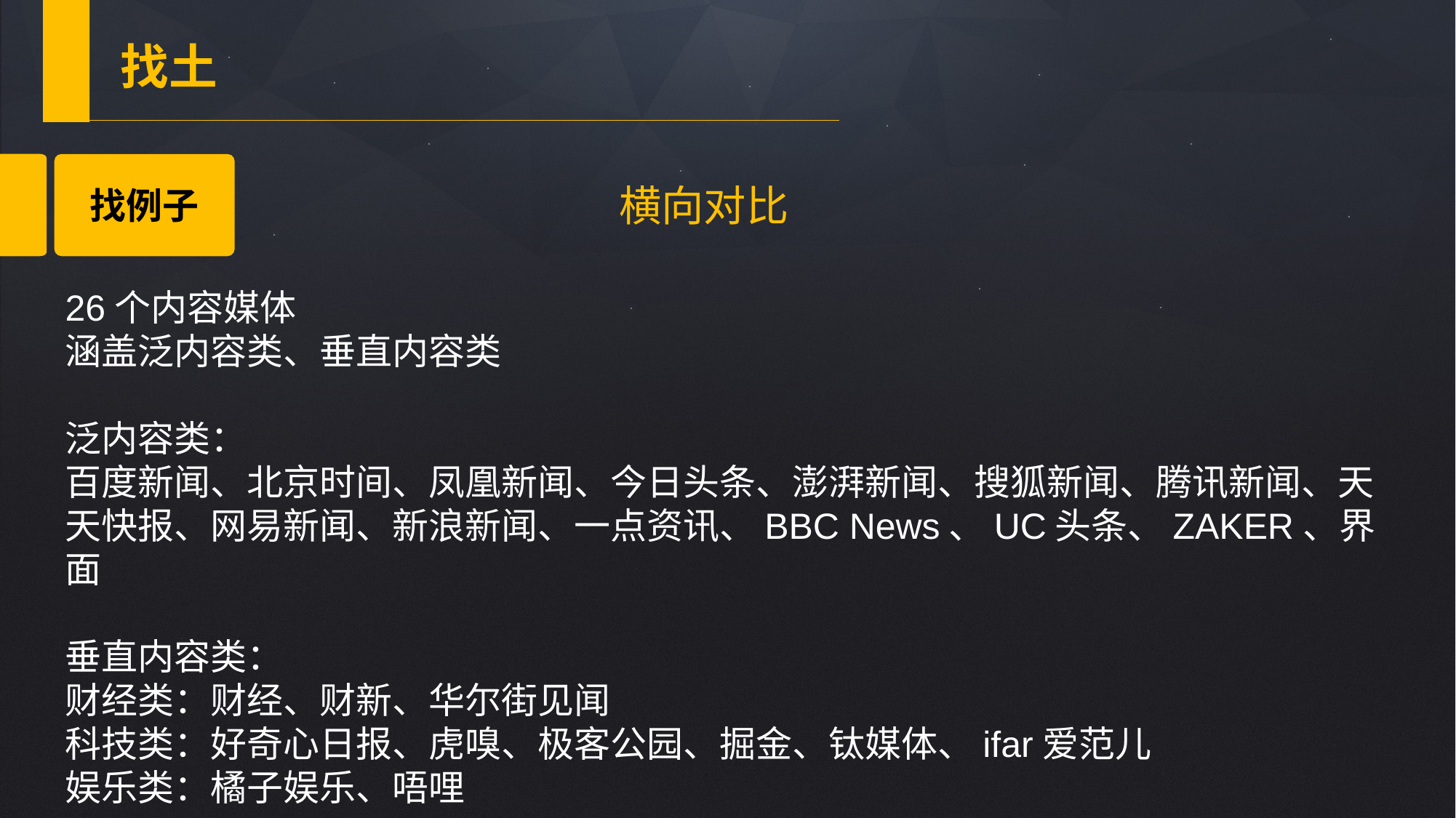

找土

横向对比
找例子

26个内容媒体
涵盖泛内容类、垂直内容类

泛内容类：
百度新闻、北京时间、凤凰新闻、今日头条、澎湃新闻、搜狐新闻、腾讯新闻、天天快报、网易新闻、新浪新闻、一点资讯、BBC News、UC头条、ZAKER、界面

垂直内容类：
财经类：财经、财新、华尔街见闻
科技类：好奇心日报、虎嗅、极客公园、掘金、钛媒体、ifar爱范儿
娱乐类：橘子娱乐、唔哩